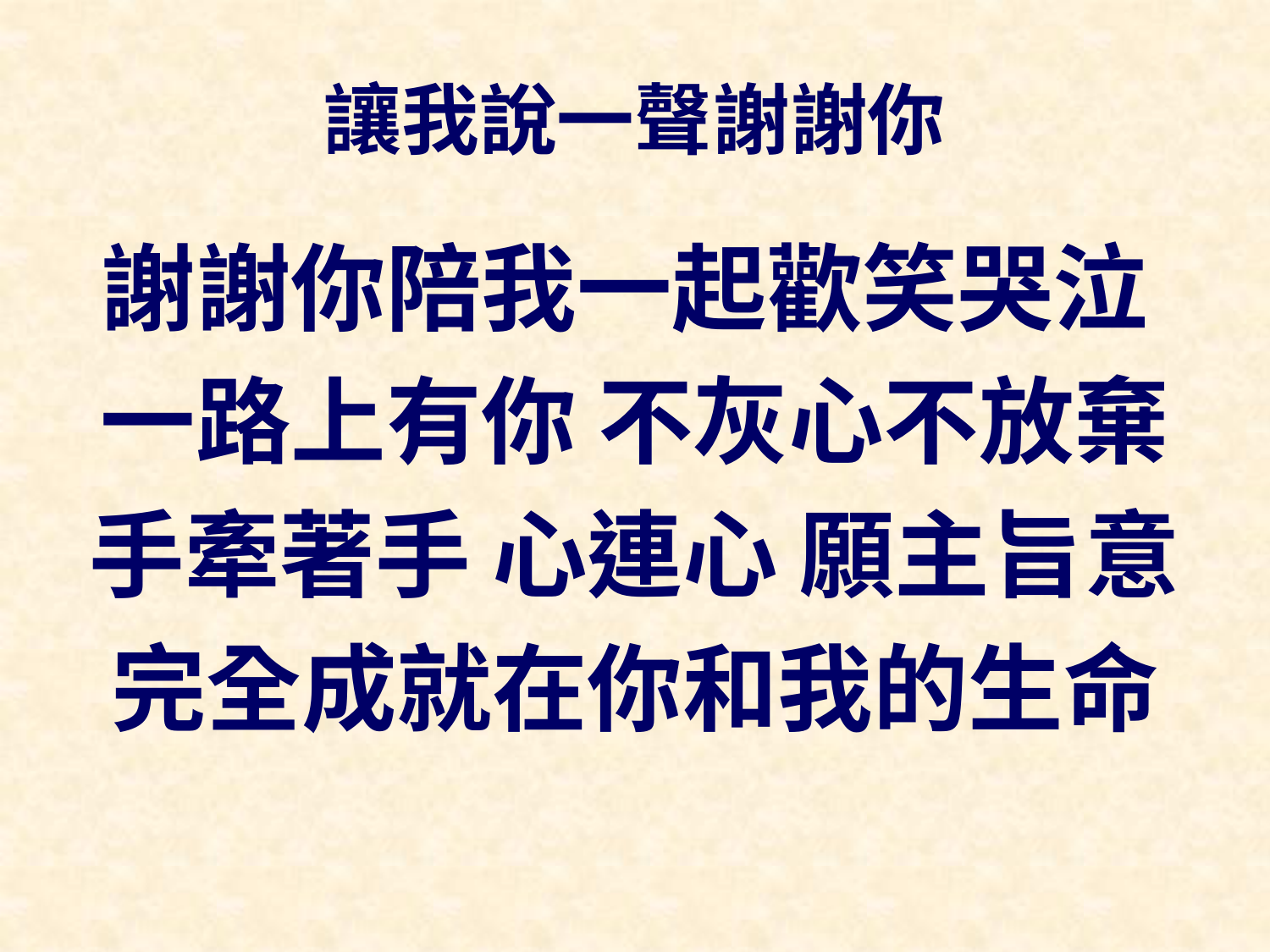

# 讓我說一聲謝謝你
謝謝你陪我一起歡笑哭泣
一路上有你 不灰心不放棄
手牽著手 心連心 願主旨意
完全成就在你和我的生命